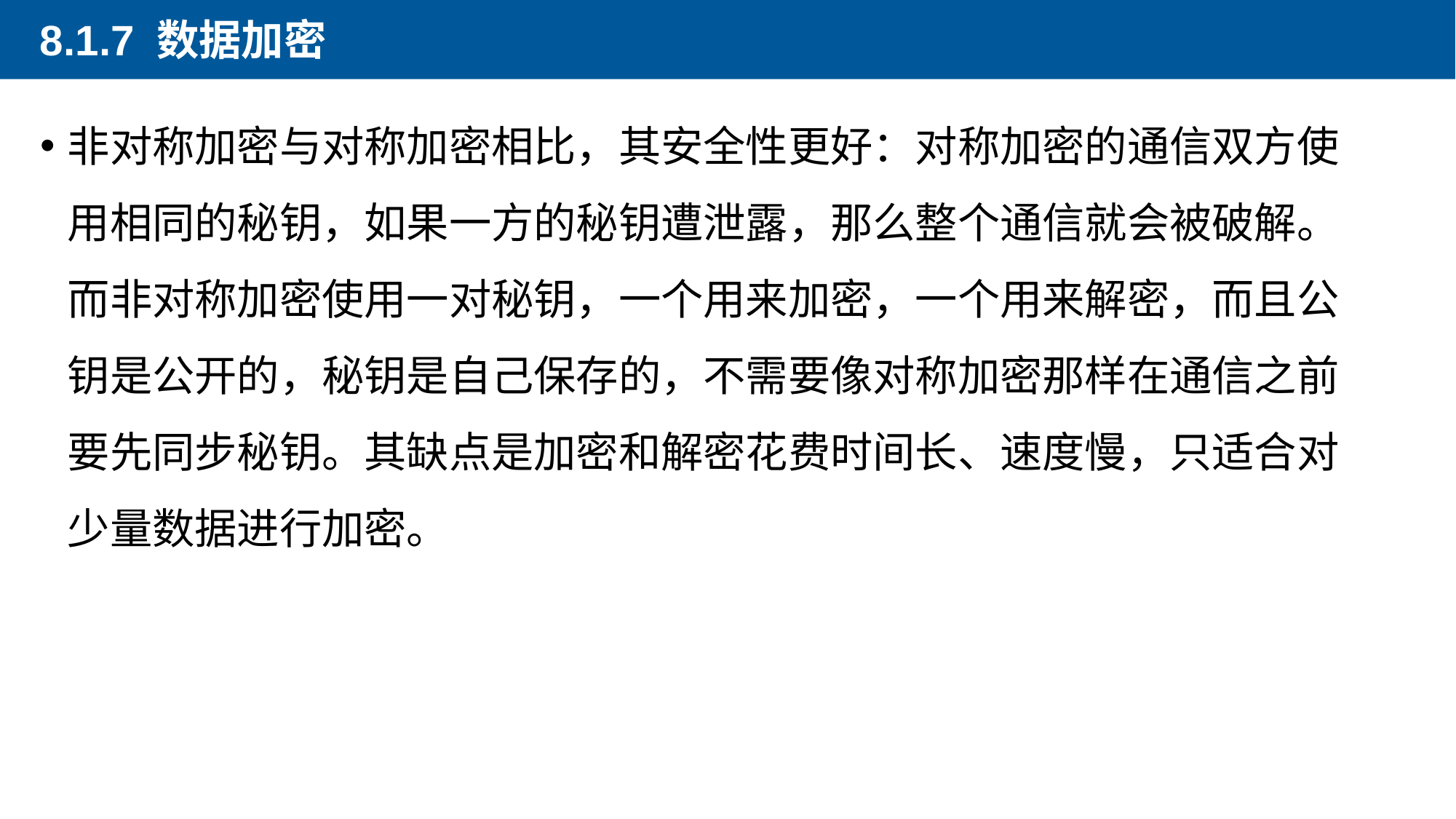

8.1.7 数据加密
非对称加密与对称加密相比，其安全性更好：对称加密的通信双方使用相同的秘钥，如果一方的秘钥遭泄露，那么整个通信就会被破解。而非对称加密使用一对秘钥，一个用来加密，一个用来解密，而且公钥是公开的，秘钥是自己保存的，不需要像对称加密那样在通信之前要先同步秘钥。其缺点是加密和解密花费时间长、速度慢，只适合对少量数据进行加密。